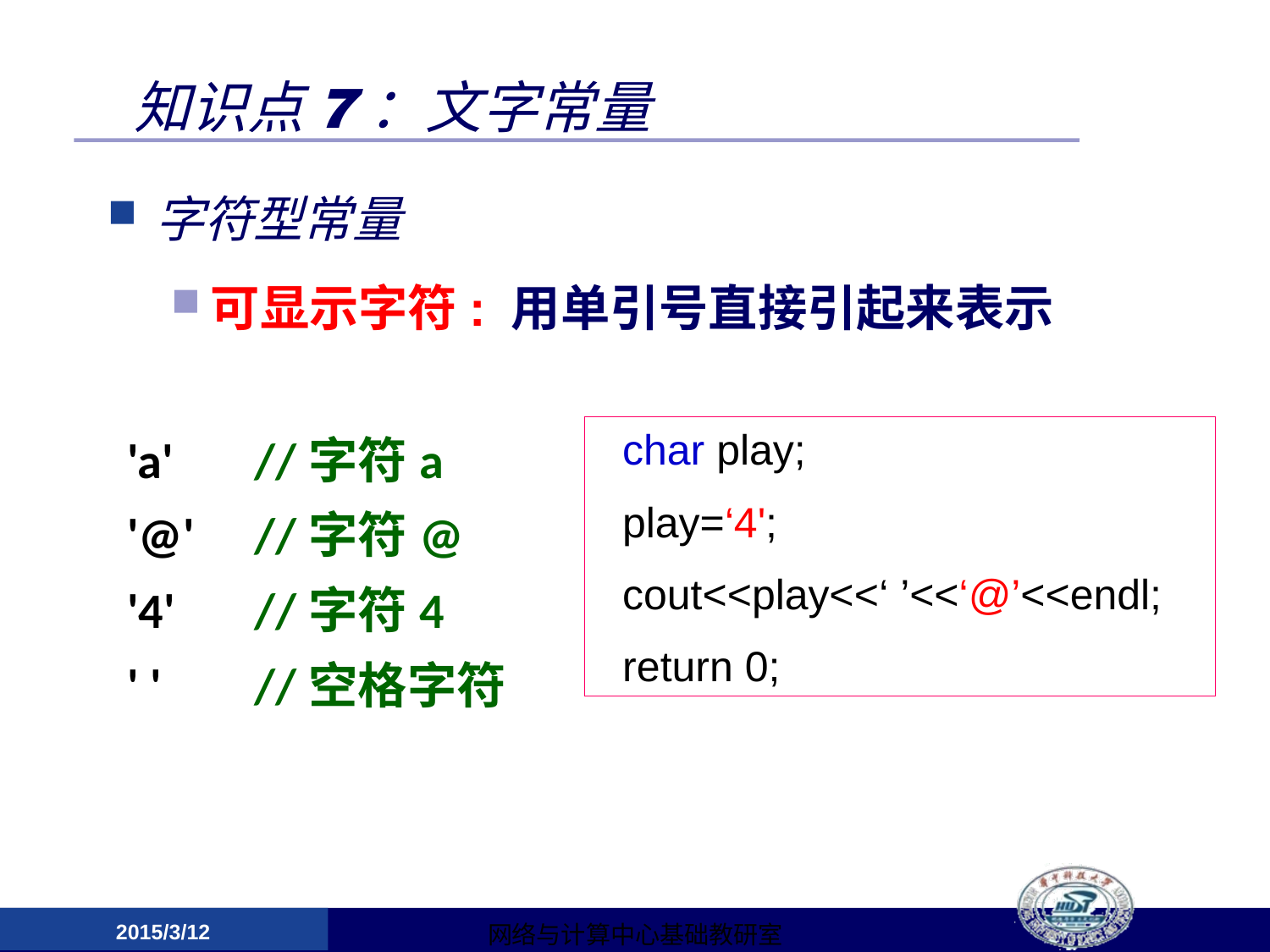

# 知识点7：文字常量
字符型常量
可显示字符: 用单引号直接引起来表示
'a' 	//字符a
'@' 	//字符@
'4'	//字符4
' '	//空格字符
char play;
play=‘4';
cout<<play<<‘ ’<<‘@’<<endl;
return 0;
2015/3/12
网络与计算中心基础教研室